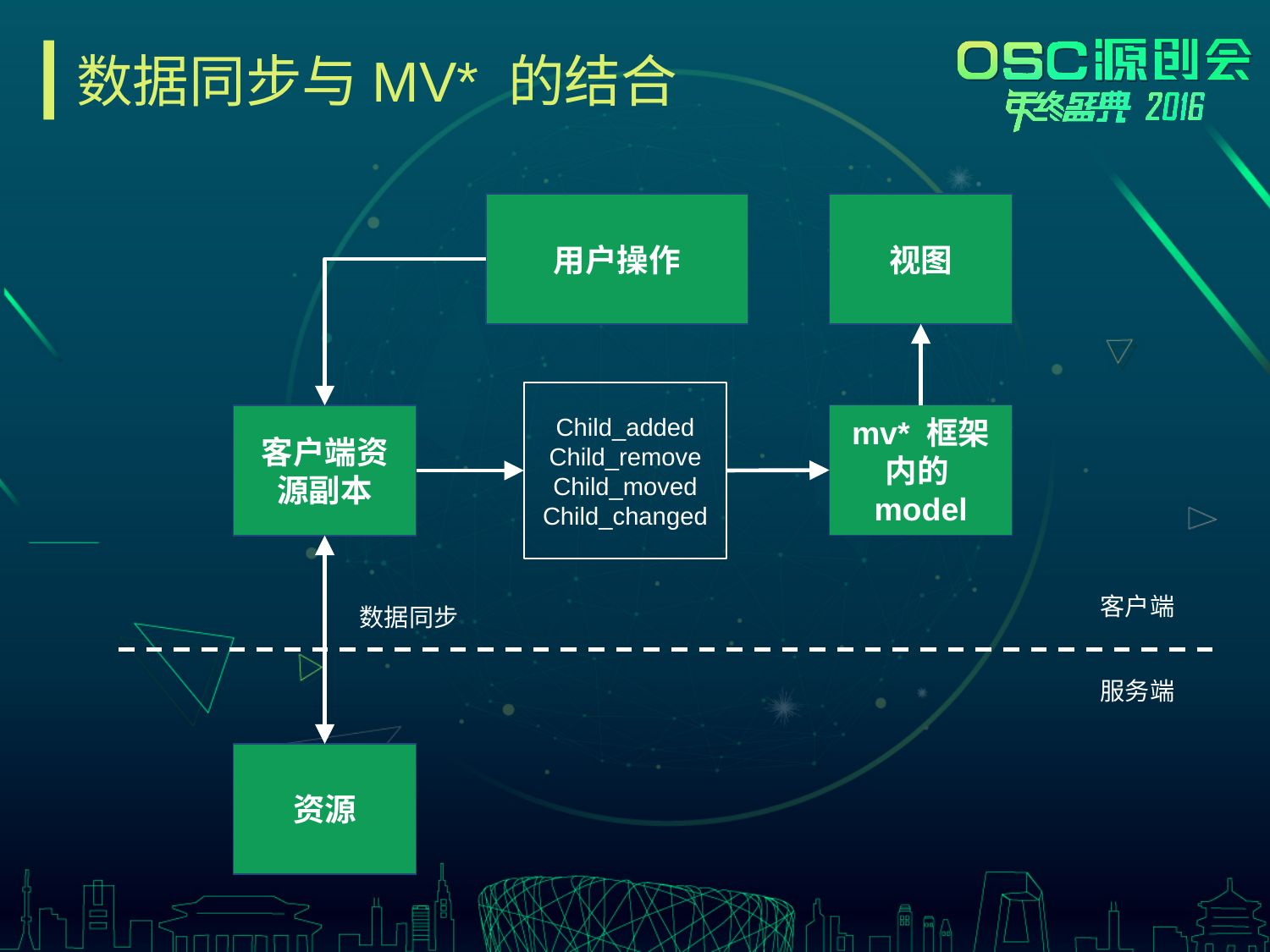

# 数据同步与MV* 的结合
用户操作
视图
Child_added
Child_remove
Child_moved
Child_changed
mv* 框架内的model
客户端资源副本
客户端
数据同步
服务端
资源